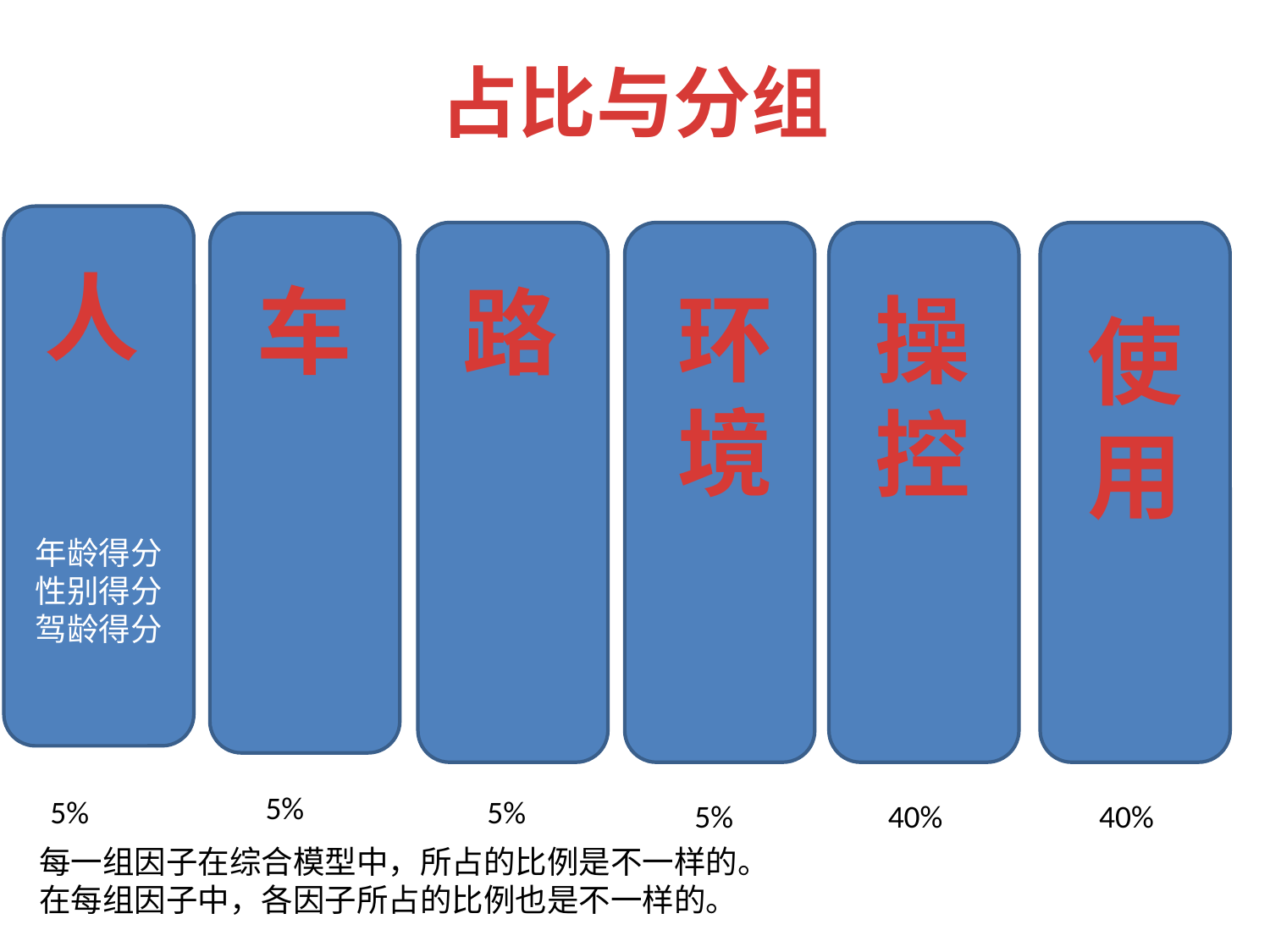

占比与分组

年龄得分
性别得分驾龄得分

人
车
路
环
境
操
控
使
用
5%
5%
5%
5%
40%
40%
每一组因子在综合模型中，所占的比例是不一样的。
在每组因子中，各因子所占的比例也是不一样的。